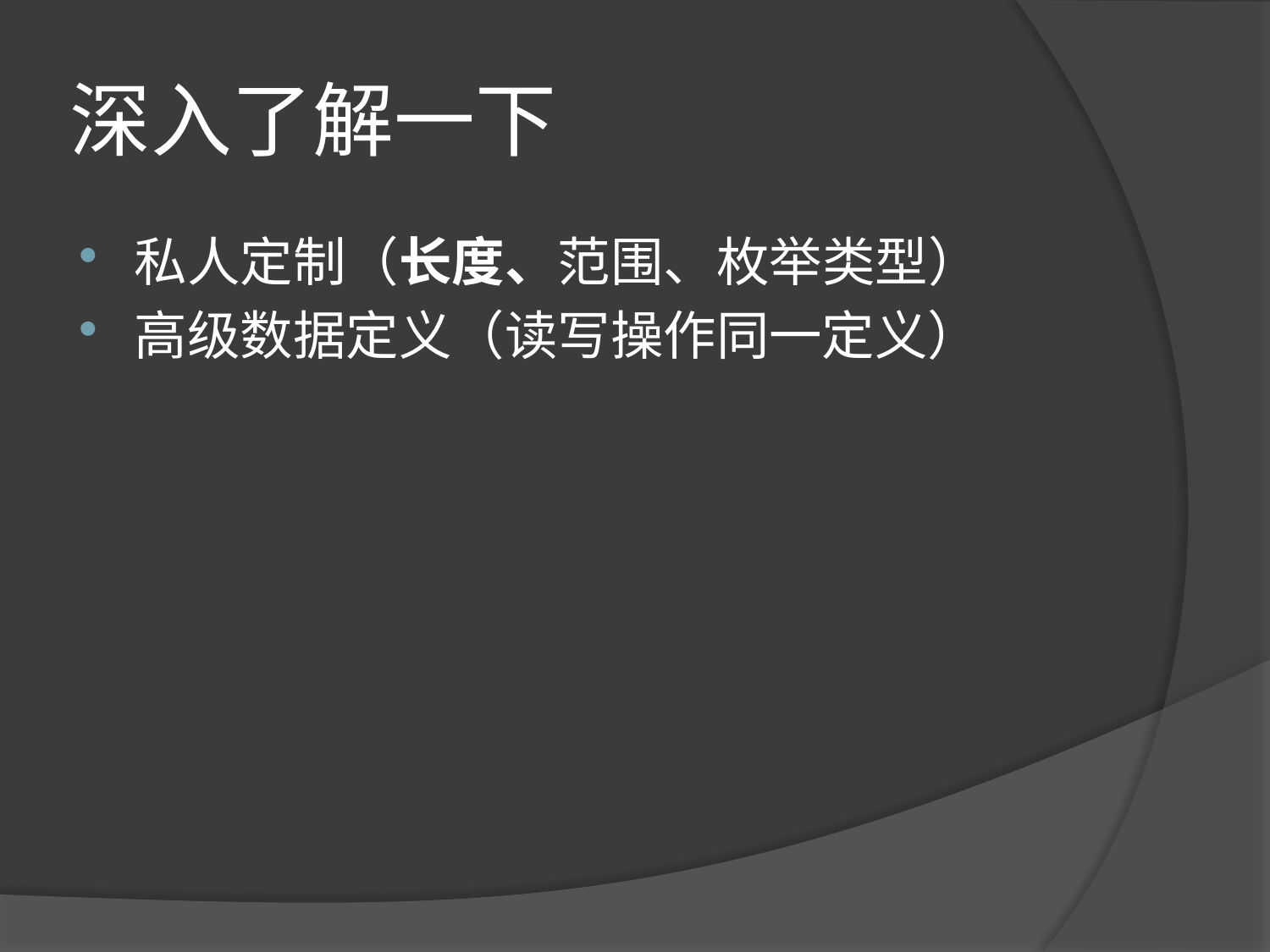

# 深入了解一下
私人定制（长度、范围、枚举类型）
高级数据定义（读写操作同一定义）